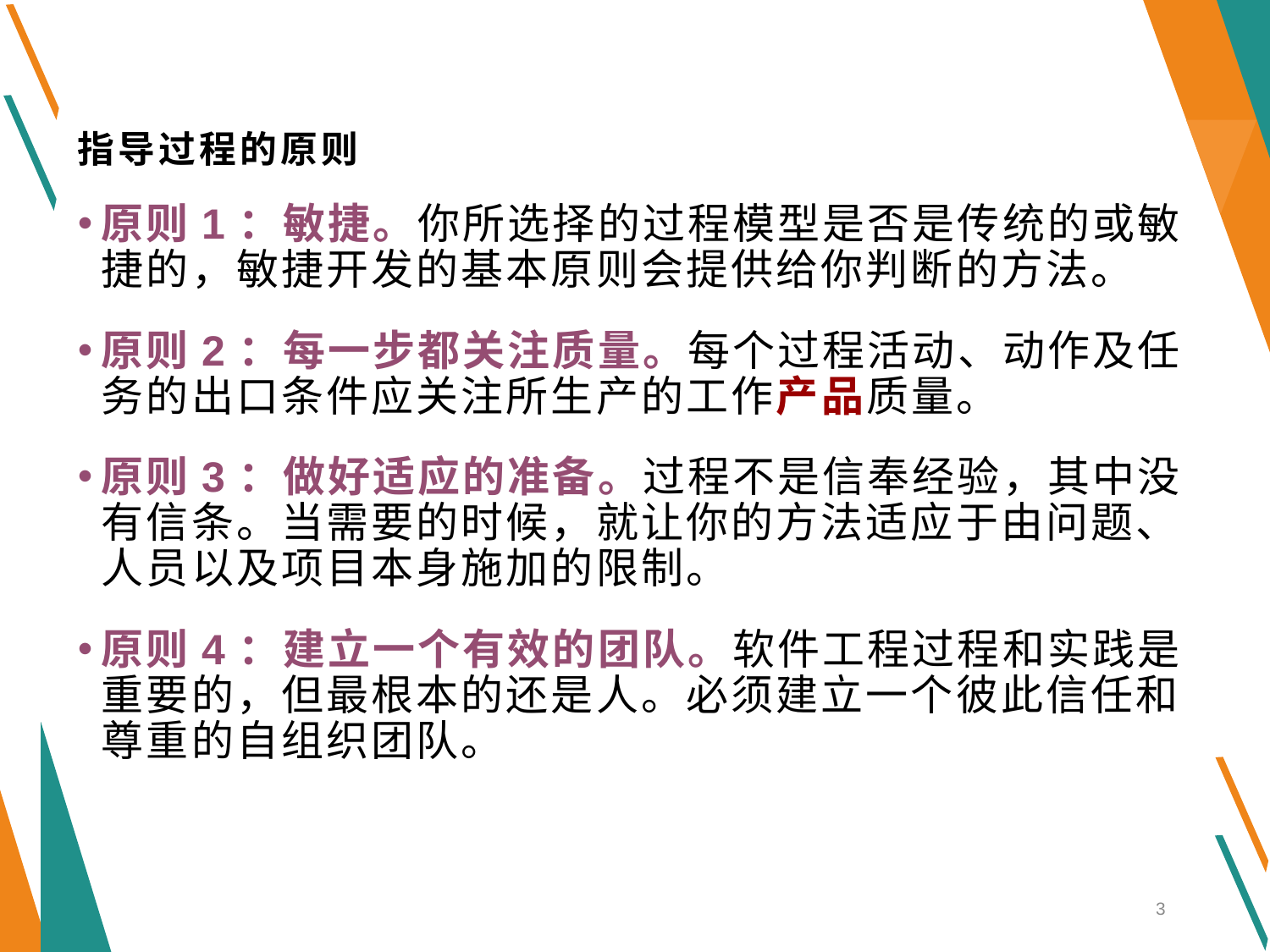

# 指导过程的原则
原则1：敏捷。你所选择的过程模型是否是传统的或敏捷的，敏捷开发的基本原则会提供给你判断的方法。
原则2：每一步都关注质量。每个过程活动、动作及任务的出口条件应关注所生产的工作产品质量。
原则3：做好适应的准备。过程不是信奉经验，其中没有信条。当需要的时候，就让你的方法适应于由问题、人员以及项目本身施加的限制。
原则4：建立一个有效的团队。软件工程过程和实践是重要的，但最根本的还是人。必须建立一个彼此信任和尊重的自组织团队。
3